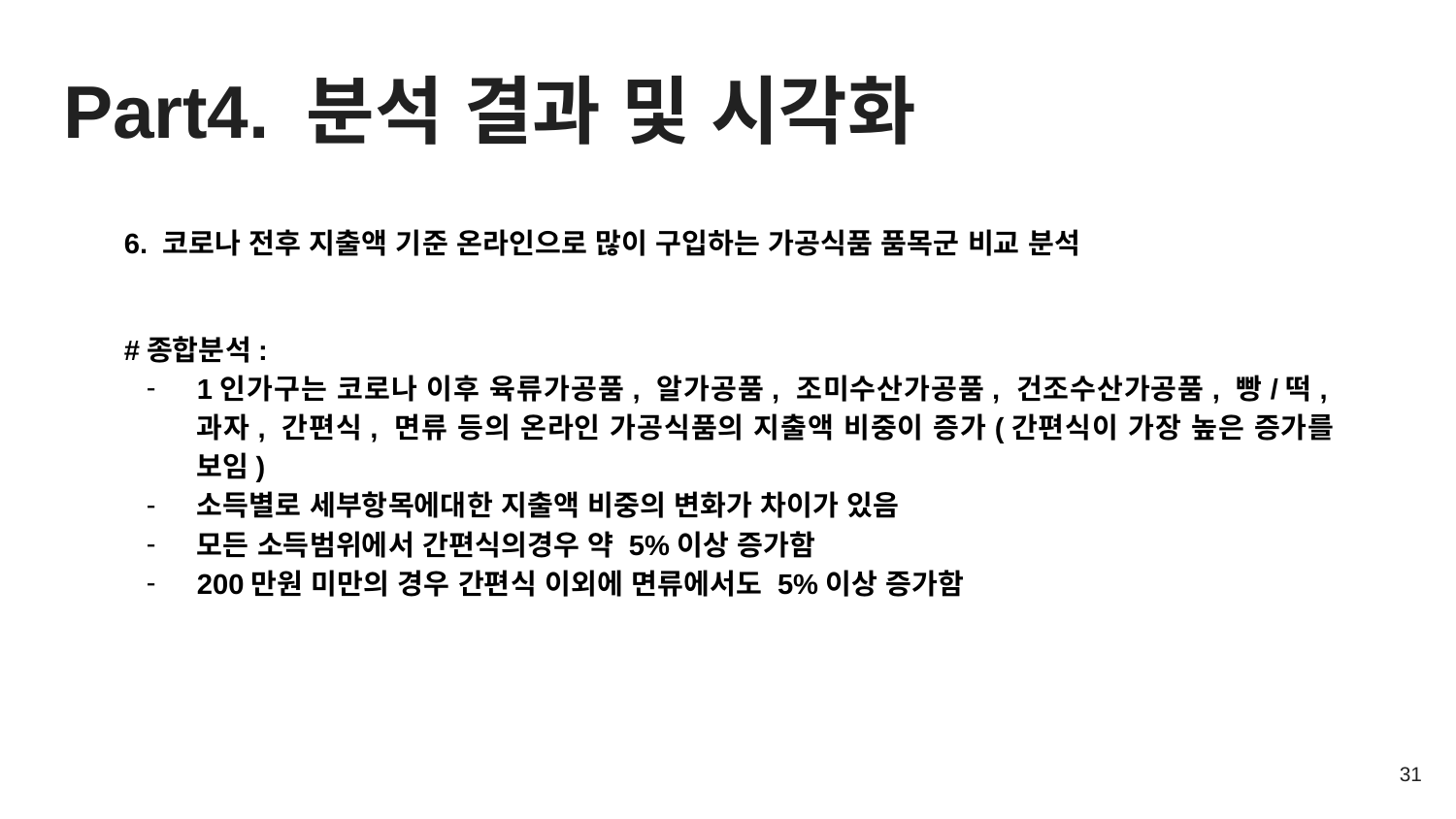

# Part4. 분석 결과 및 시각화
6. 코로나 전후 지출액 기준 온라인으로 많이 구입하는 가공식품 품목군 비교 분석

#종합분석:
1인가구는 코로나 이후 육류가공품, 알가공품, 조미수산가공품, 건조수산가공품, 빵/떡,과자, 간편식, 면류 등의 온라인 가공식품의 지출액 비중이 증가(간편식이 가장 높은 증가를 보임)
소득별로 세부항목에대한 지출액 비중의 변화가 차이가 있음
모든 소득범위에서 간편식의경우 약 5%이상 증가함
200만원 미만의 경우 간편식 이외에 면류에서도 5%이상 증가함
31